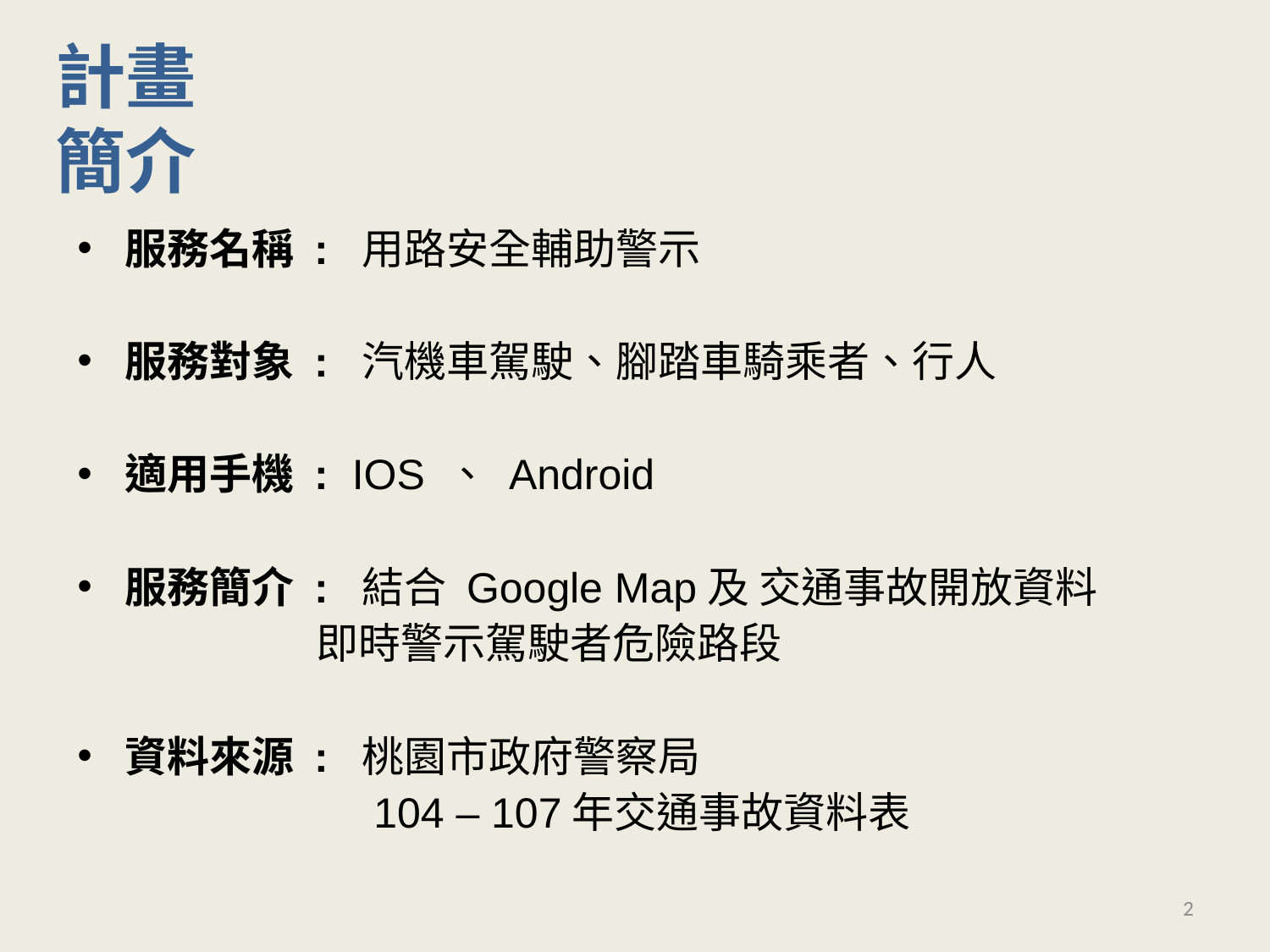

計畫
簡介
服務名稱 :  用路安全輔助警示

服務對象 :  汽機車駕駛、腳踏車騎乘者、行人

適用手機 :  IOS 、 Android

服務簡介 :  結合 Google Map及 交通事故開放資料
                        即時警示駕駛者危險路段

資料來源 :  桃園市政府警察局
                         104 – 107年交通事故資料表
2